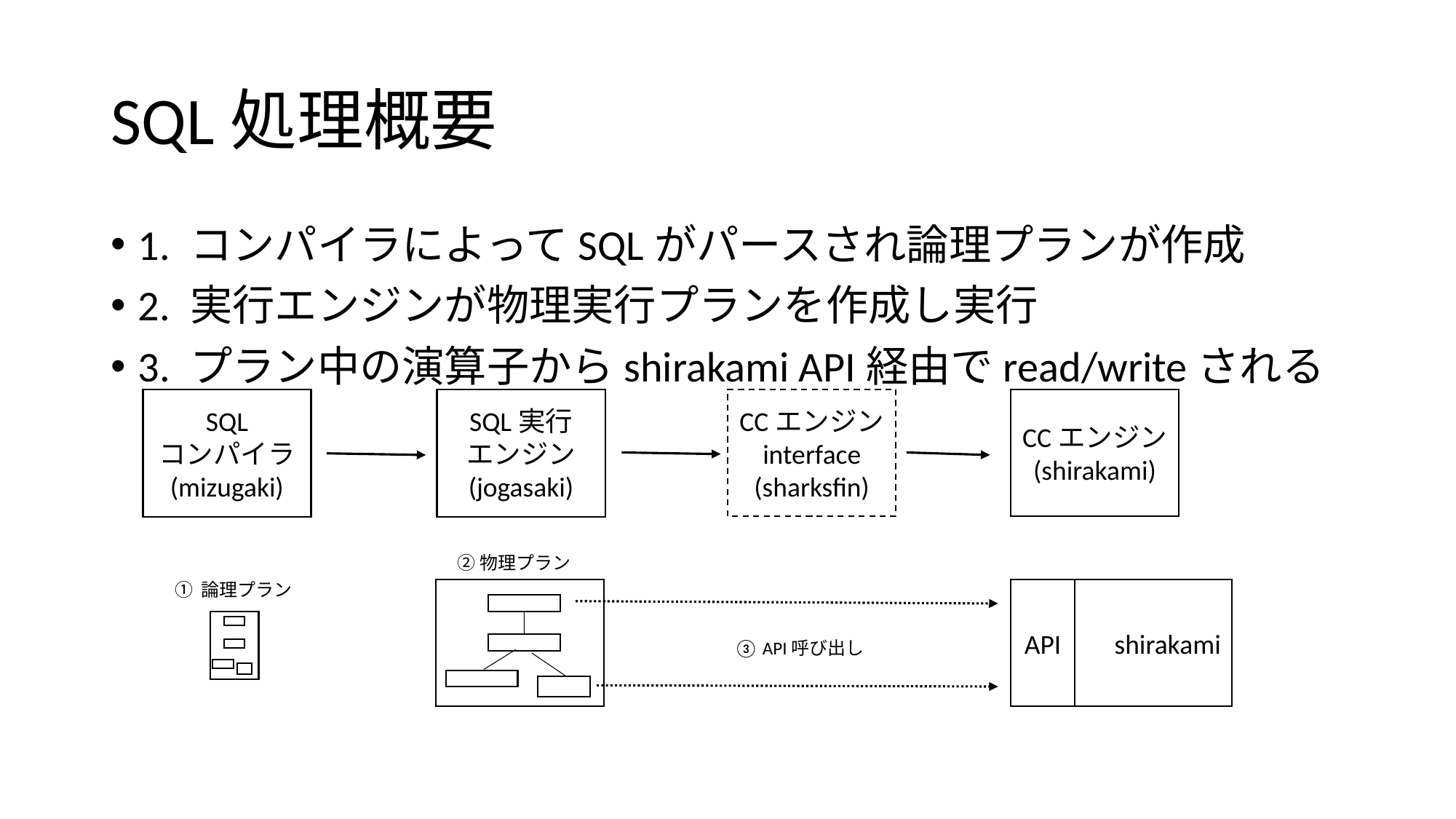

# SQL処理概要
1. コンパイラによってSQLがパースされ論理プランが作成
2. 実行エンジンが物理実行プランを作成し実行
3. プラン中の演算子からshirakami API経由でread/writeされる

CCエンジン
interface
(sharksfin)
CCエンジン
(shirakami)
SQL
コンパイラ
SQL
コンパイラ
(mizugaki)
SQL実行
エンジン
(jogasaki)
②物理プラン
① 論理プラン

shirakami
API

③ API呼び出し